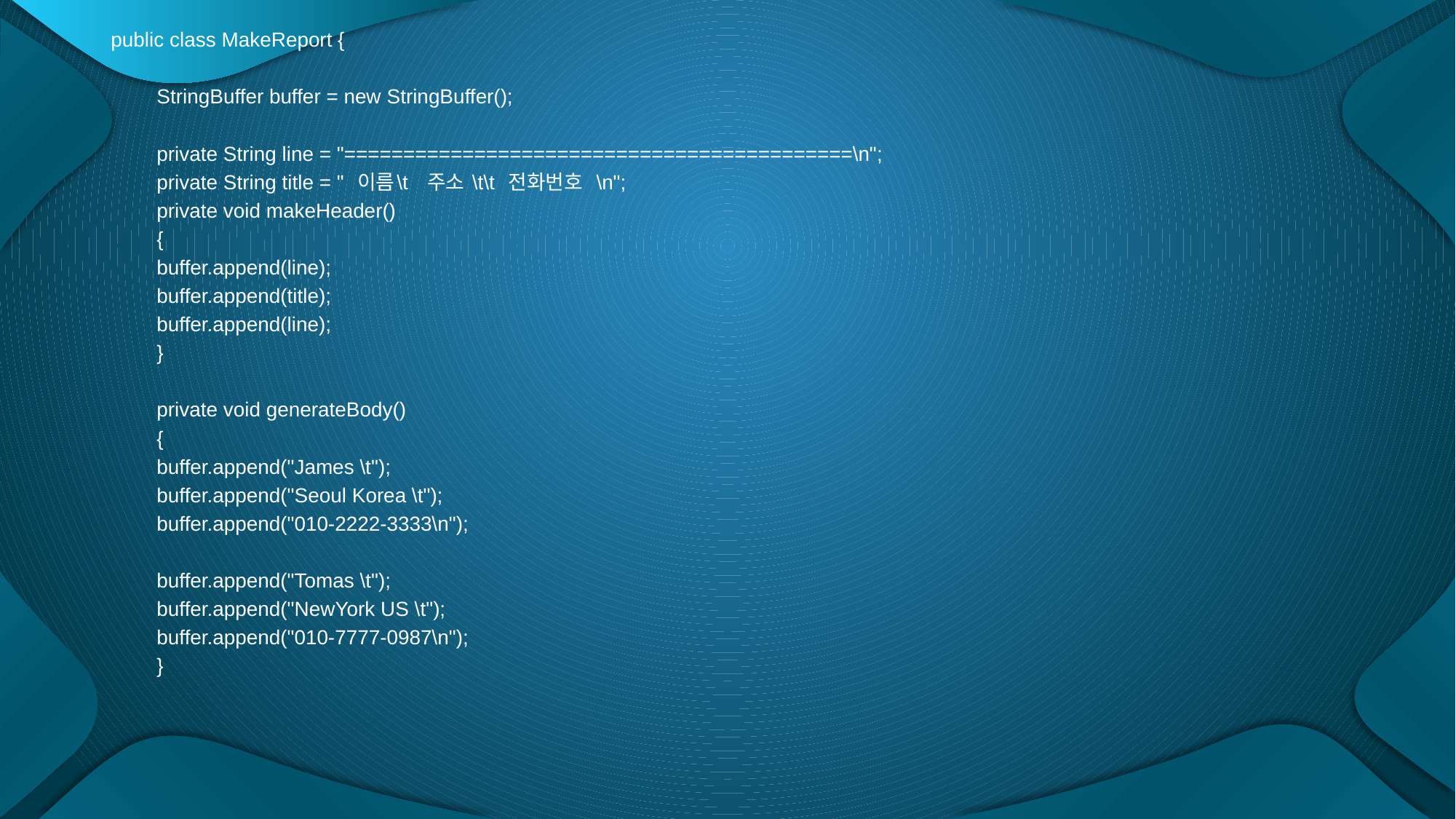

public class MakeReport {

	StringBuffer buffer = new StringBuffer();

	private String line = "===========================================\n";
	private String title = "  이름\t   주소 \t\t  전화번호  \n";
	private void makeHeader()
	{
		buffer.append(line);
		buffer.append(title);
		buffer.append(line);
	}

	private void generateBody()
	{
		buffer.append("James \t");
		buffer.append("Seoul Korea \t");
		buffer.append("010-2222-3333\n");

		buffer.append("Tomas \t");
		buffer.append("NewYork US \t");
		buffer.append("010-7777-0987\n");
	}